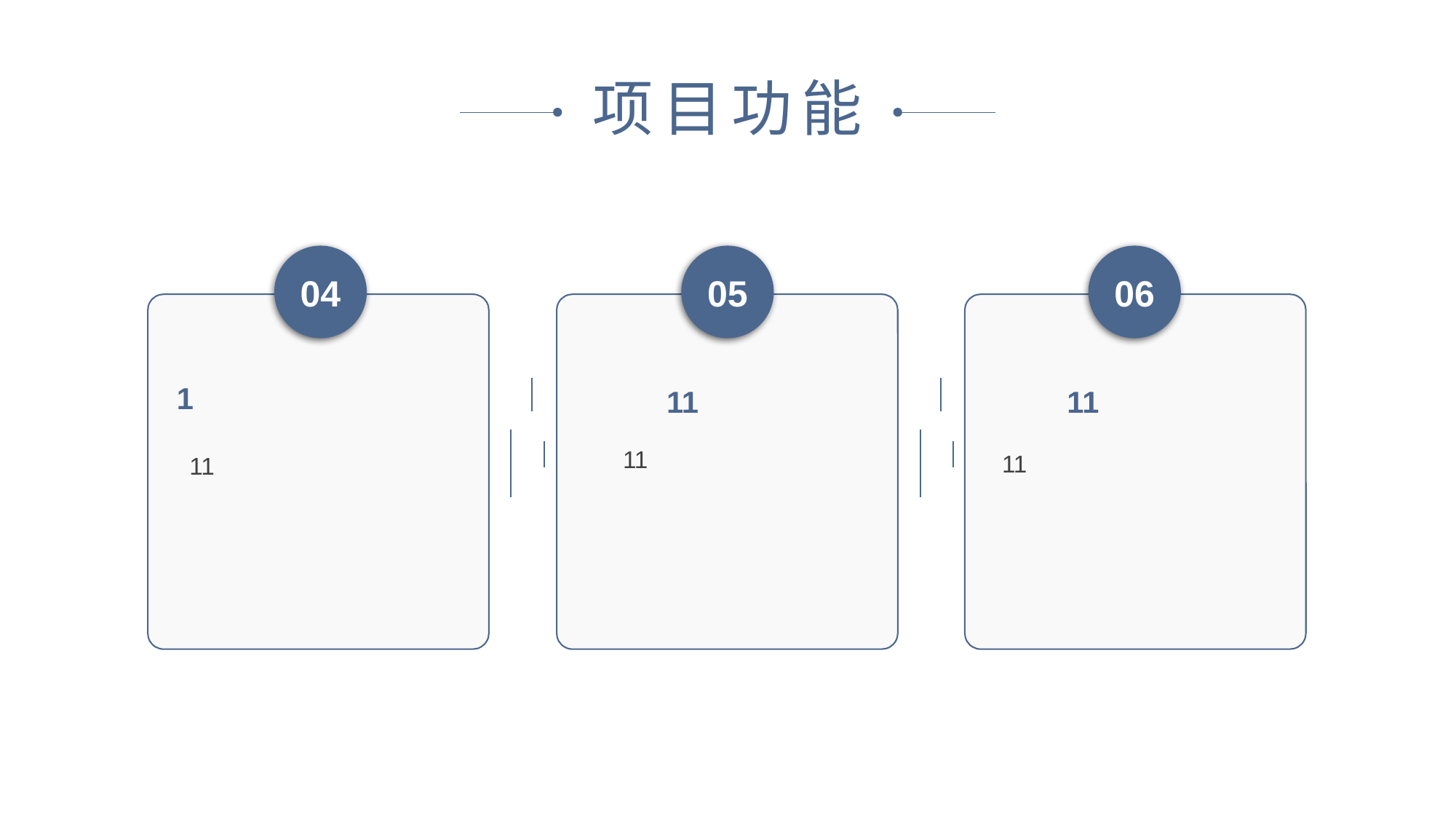

项目功能
04
05
06

1
11
11
11
11
11